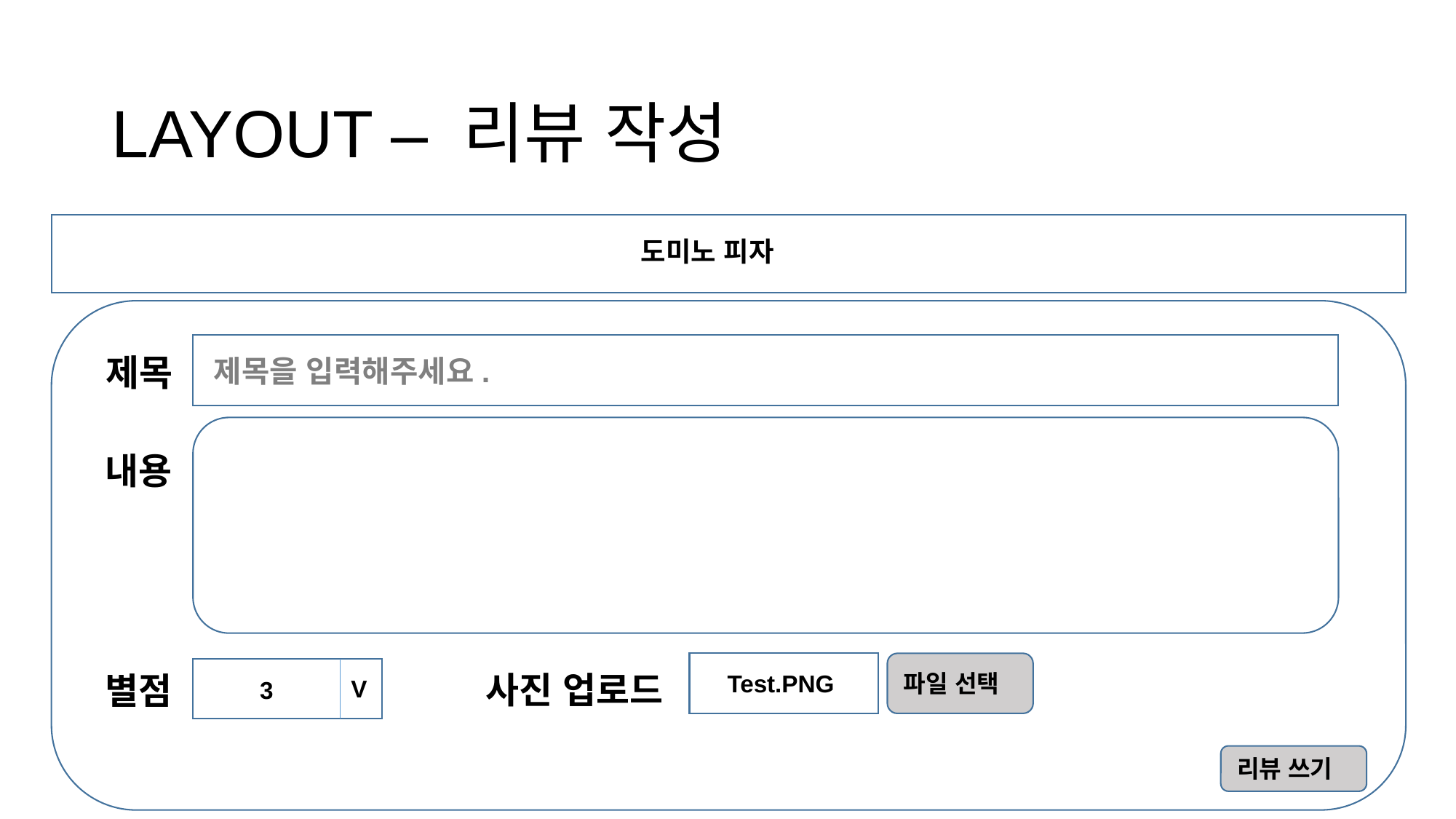

# LAYOUT – 리뷰 작성

도미노 피자

제목
제목을 입력해주세요.

내용

사진 업로드
별점
Test.PNG
파일 선택
V
3

리뷰 쓰기